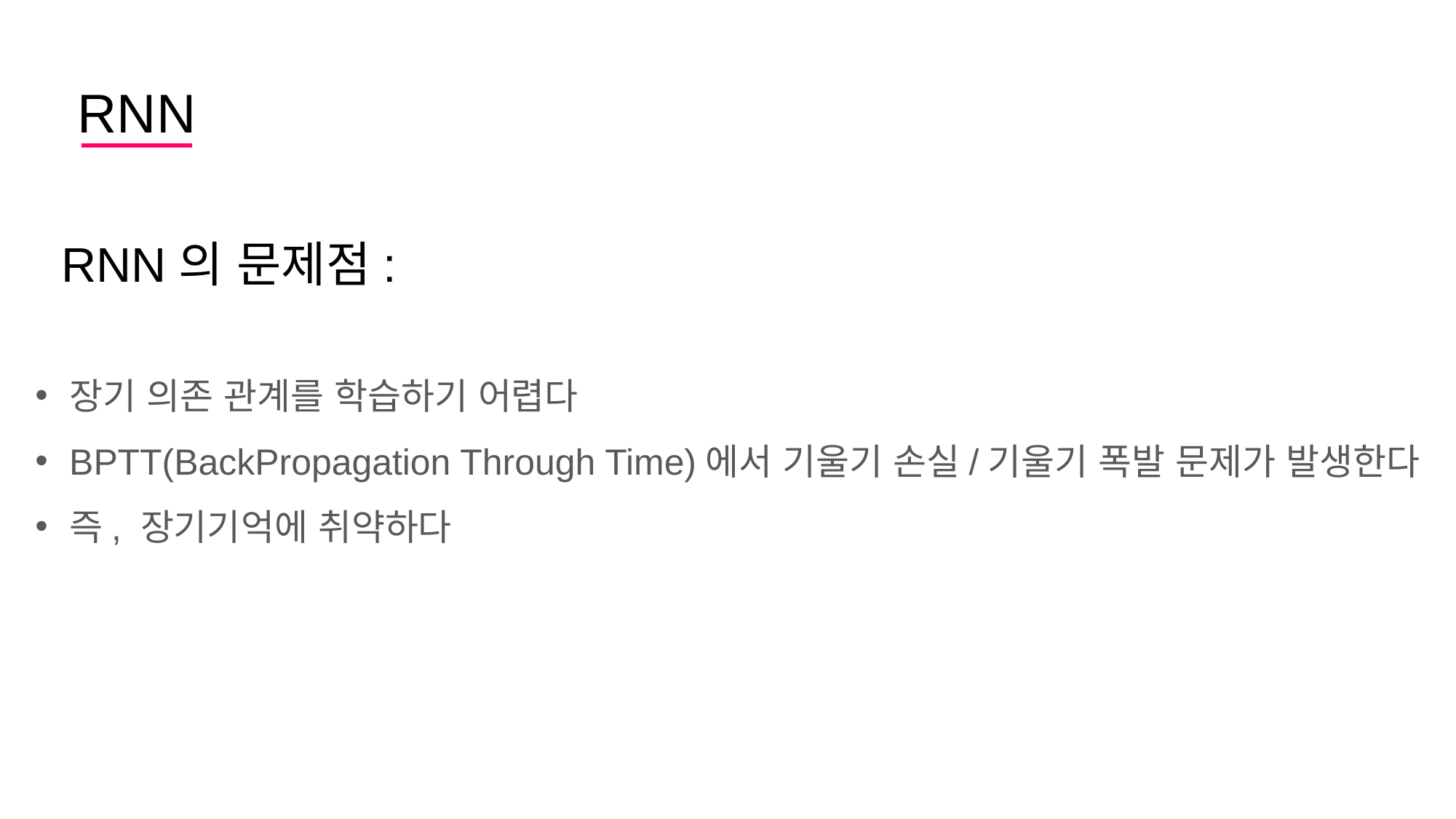

RNN

RNN의 문제점:
장기 의존 관계를 학습하기 어렵다
BPTT(BackPropagation Through Time)에서 기울기 손실/기울기 폭발 문제가 발생한다
즉, 장기기억에 취약하다